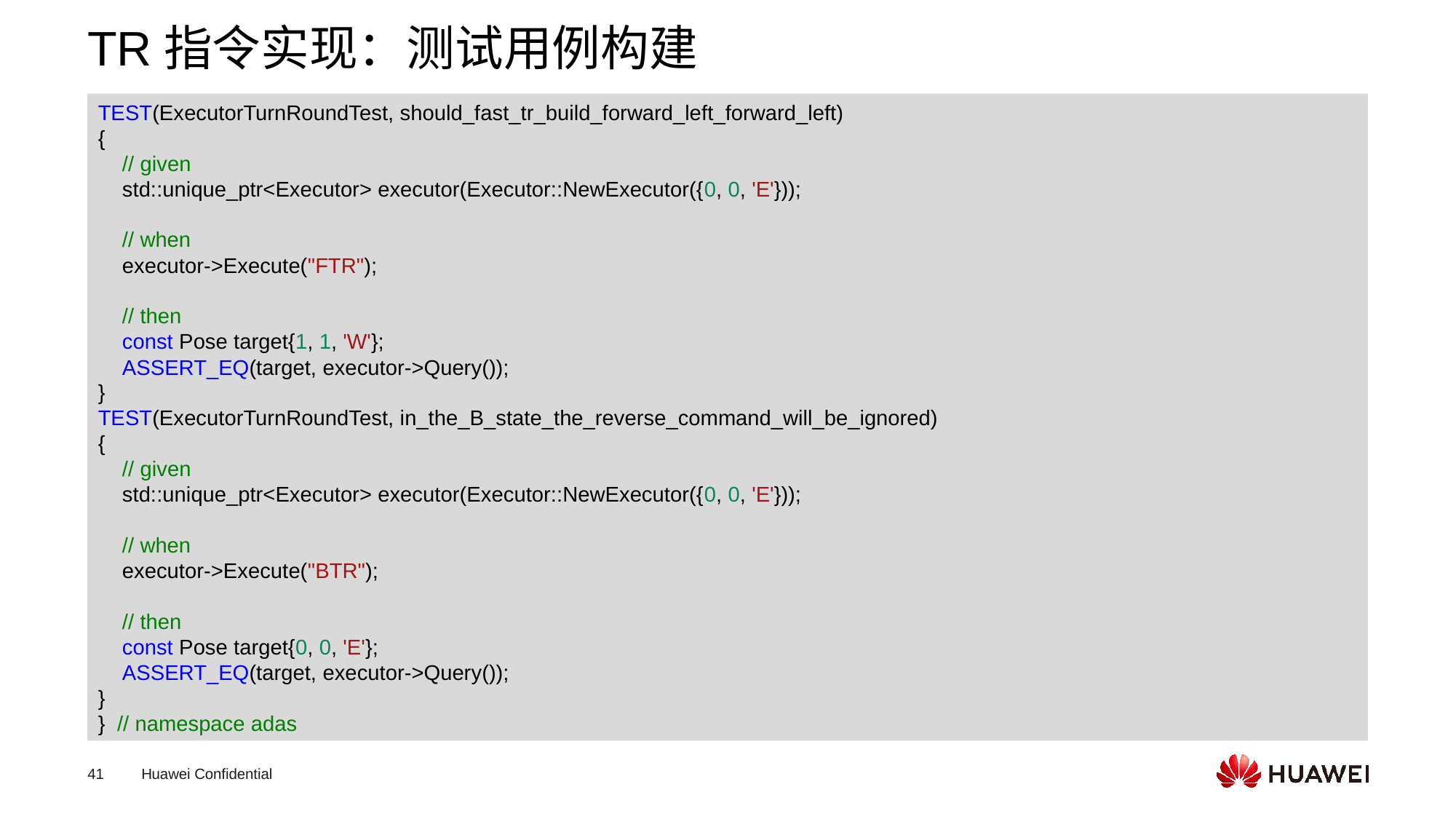

# TR指令实现：测试用例构建
TEST(ExecutorTurnRoundTest, should_fast_tr_build_forward_left_forward_left)
{
    // given
    std::unique_ptr<Executor> executor(Executor::NewExecutor({0, 0, 'E'}));
    // when
    executor->Execute("FTR");
    // then
    const Pose target{1, 1, 'W'};
    ASSERT_EQ(target, executor->Query());
}
TEST(ExecutorTurnRoundTest, in_the_B_state_the_reverse_command_will_be_ignored)
{
    // given
    std::unique_ptr<Executor> executor(Executor::NewExecutor({0, 0, 'E'}));
    // when
    executor->Execute("BTR");
    // then
    const Pose target{0, 0, 'E'};
    ASSERT_EQ(target, executor->Query());
}
}  // namespace adas